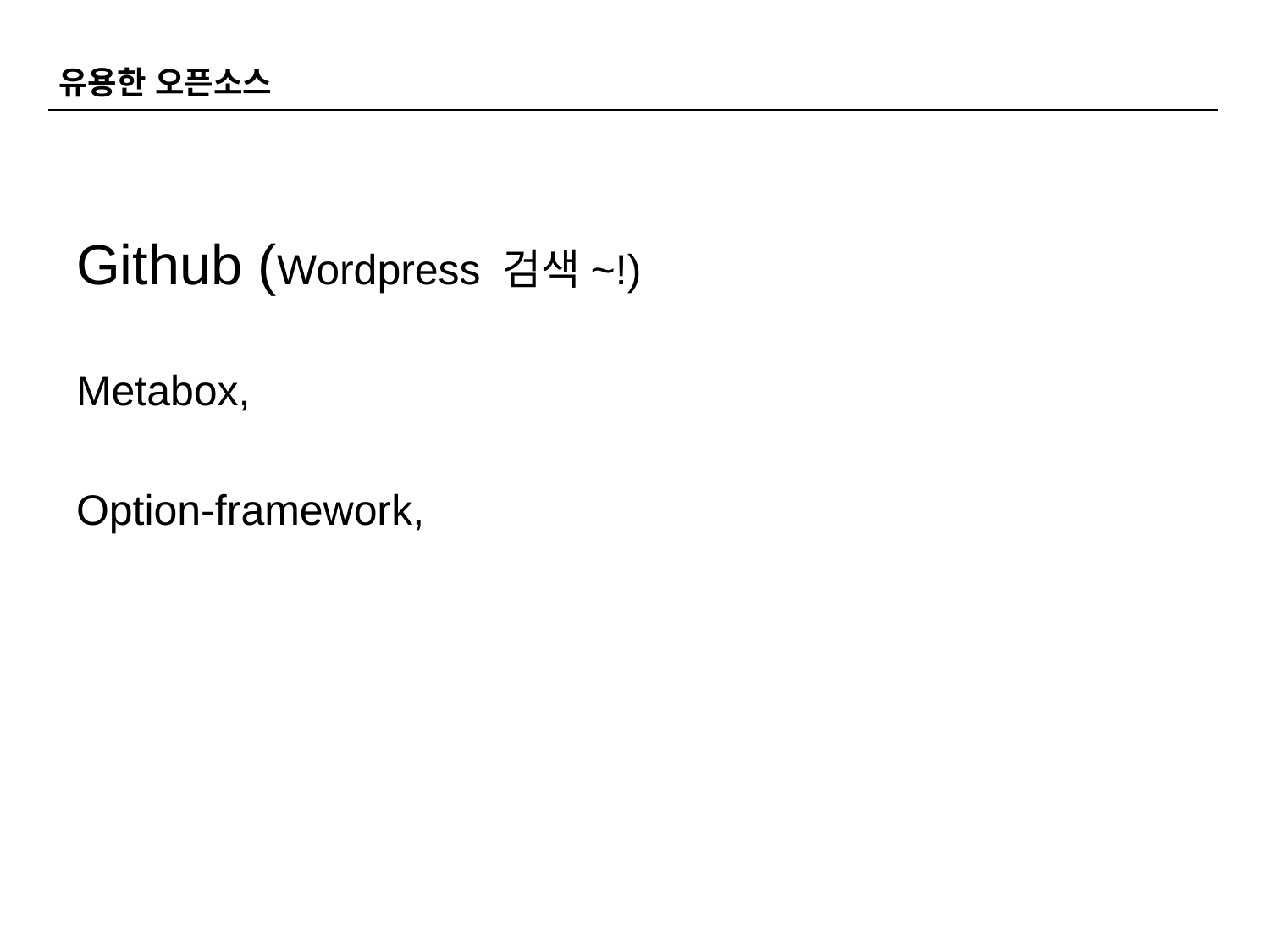

유용한 오픈소스
Github (Wordpress 검색~!)

Metabox,

Option-framework,